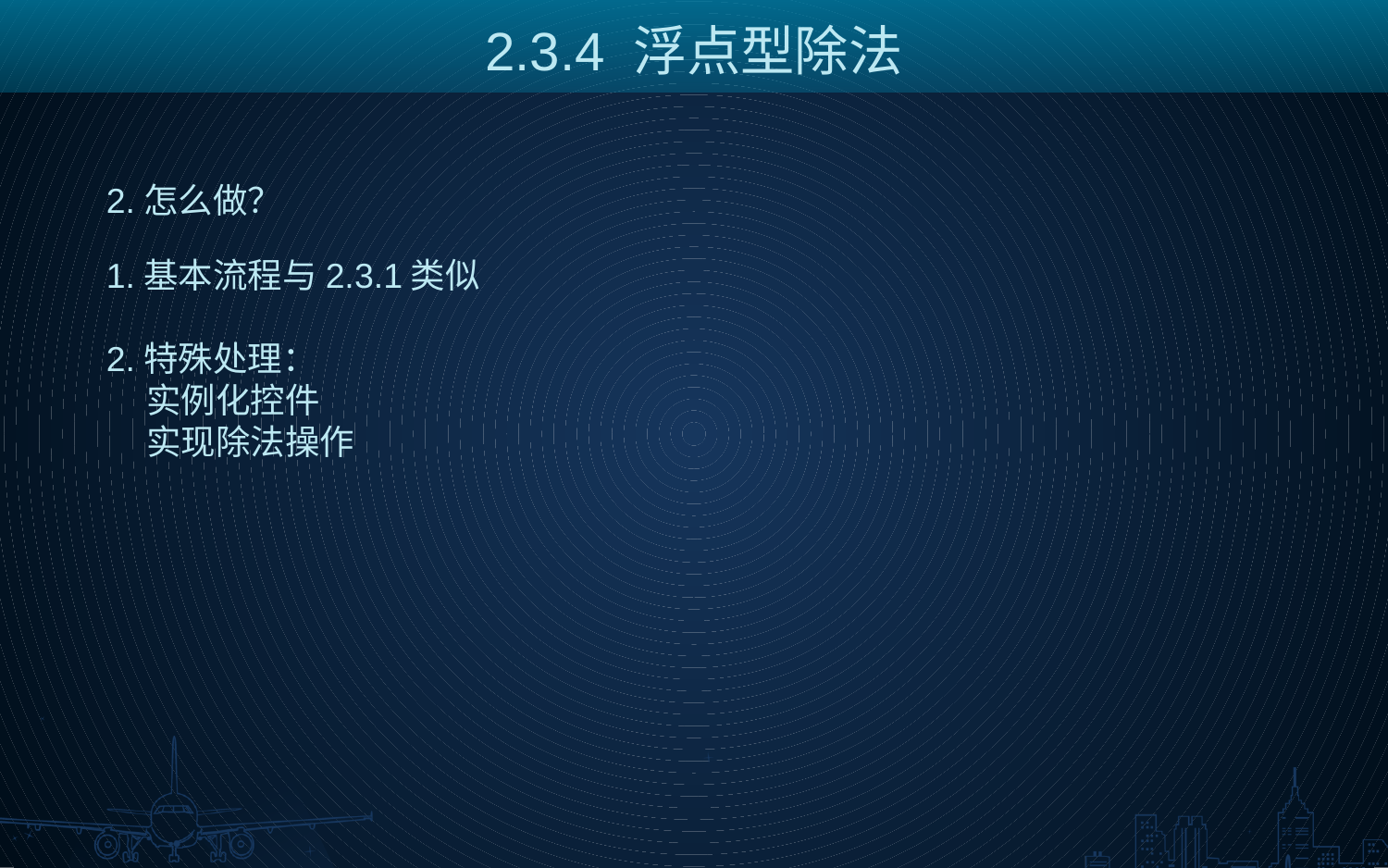

2.3.4 浮点型除法
2.怎么做？
1.基本流程与2.3.1类似

2.特殊处理：
    实例化控件
    实现除法操作